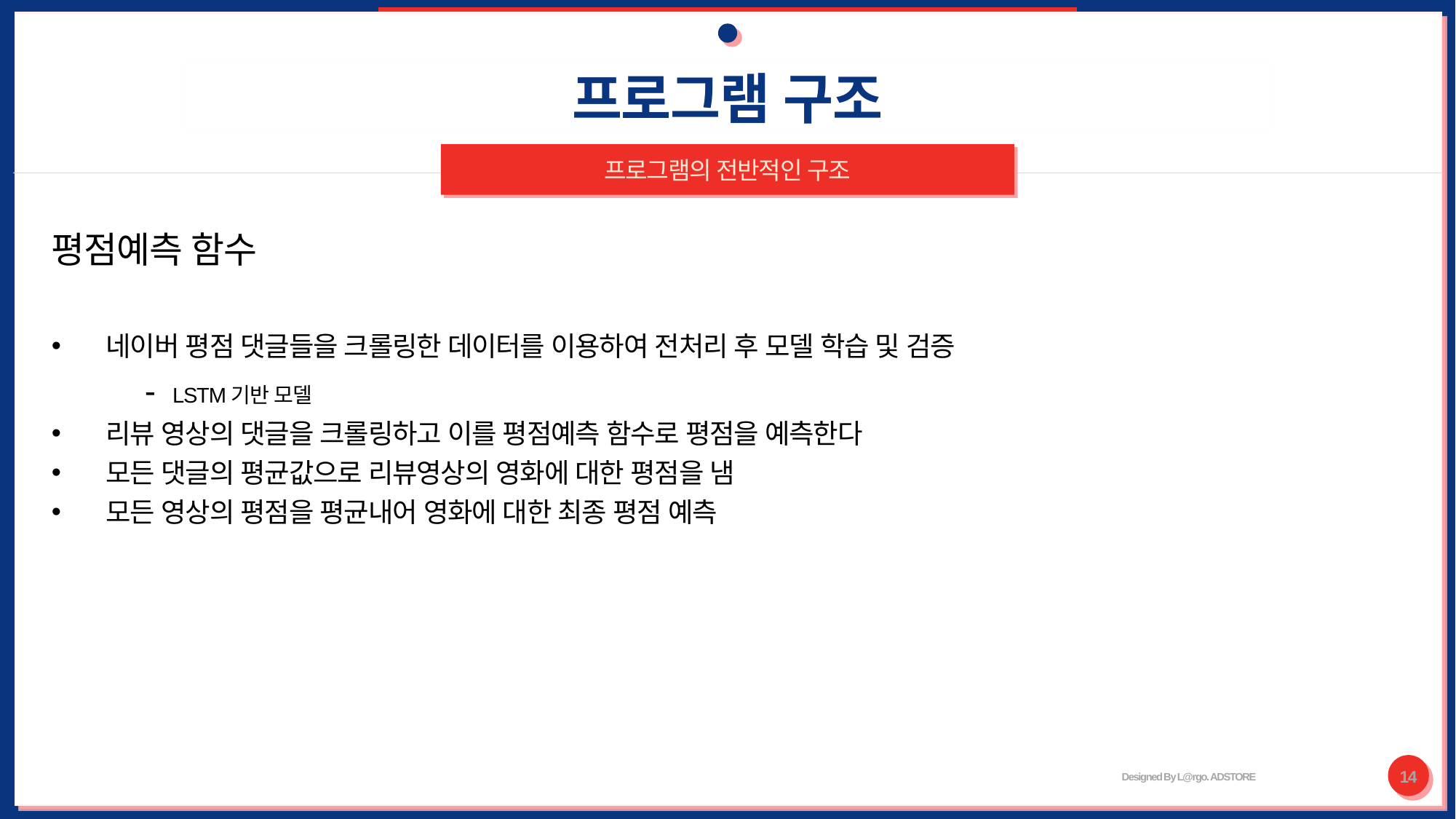

# 프로그램 구조
프로그램의 전반적인 구조
평점예측 함수

네이버 평점 댓글들을 크롤링한 데이터를 이용하여 전처리 후 모델 학습 및 검증
           -  LSTM기반 모델
리뷰 영상의 댓글을 크롤링하고 이를 평점예측 함수로 평점을 예측한다
모든 댓글의 평균값으로 리뷰영상의 영화에 대한 평점을 냄
모든 영상의 평점을 평균내어 영화에 대한 최종 평점 예측

Designed By L@rgo. ADSTORE
14